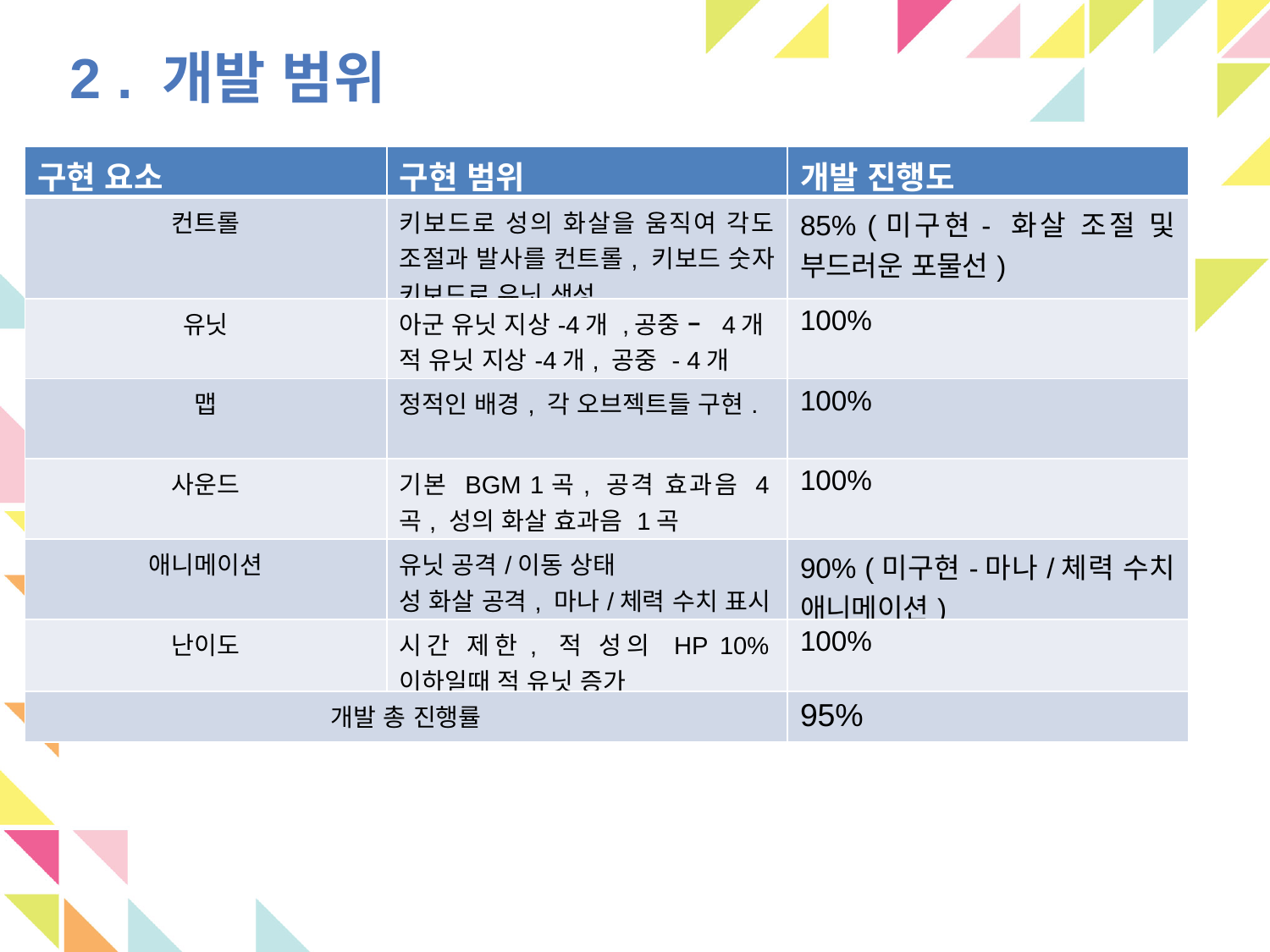

2 . 개발 범위
| 구현 요소 | 구현 범위 | 개발 진행도 |
| --- | --- | --- |
| 컨트롤 | 키보드로 성의 화살을 움직여 각도 조절과 발사를 컨트롤, 키보드 숫자 키보드로 유닛 생성 | 85% (미구현- 화살 조절 및 부드러운 포물선) |
| 유닛 | 아군 유닛 지상-4개 ,공중 – 4개 적 유닛 지상-4개, 공중 - 4개 | 100% |
| 맵 | 정적인 배경, 각 오브젝트들 구현. | 100% |
| 사운드 | 기본 BGM 1곡, 공격 효과음 4곡, 성의 화살 효과음 1곡 | 100% |
| 애니메이션 | 유닛 공격/이동 상태 성 화살 공격, 마나/체력 수치 표시 | 90% (미구현-마나/체력 수치 애니메이션) |
| 난이도 | 시간 제한, 적 성의 HP 10%이하일때 적 유닛 증가 | 100% |
| 개발 총 진행률 |  | 95% |